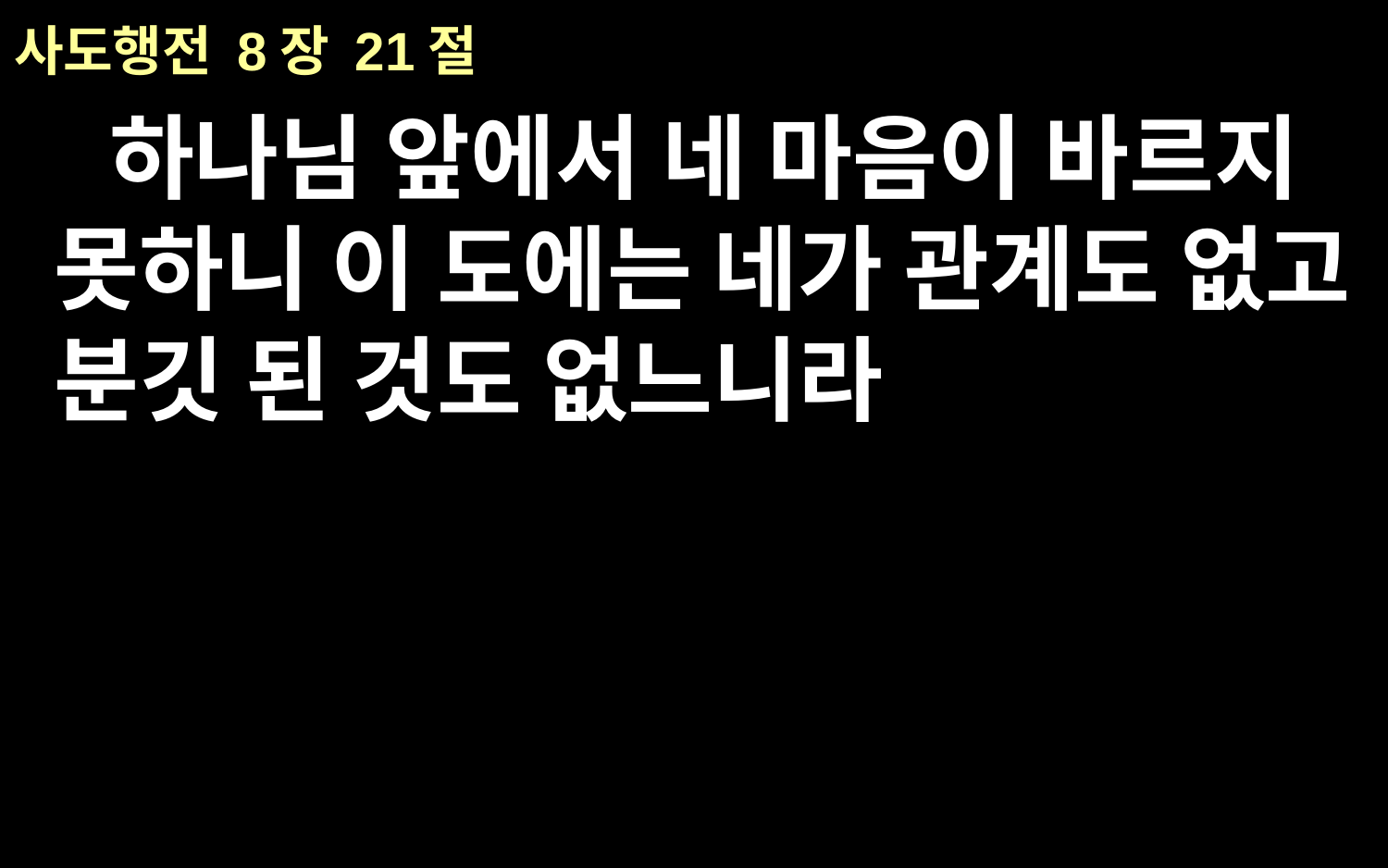

# 사도행전 8장 21절
하나님 앞에서 네 마음이 바르지 못하니 이 도에는 네가 관계도 없고 분깃 된 것도 없느니라